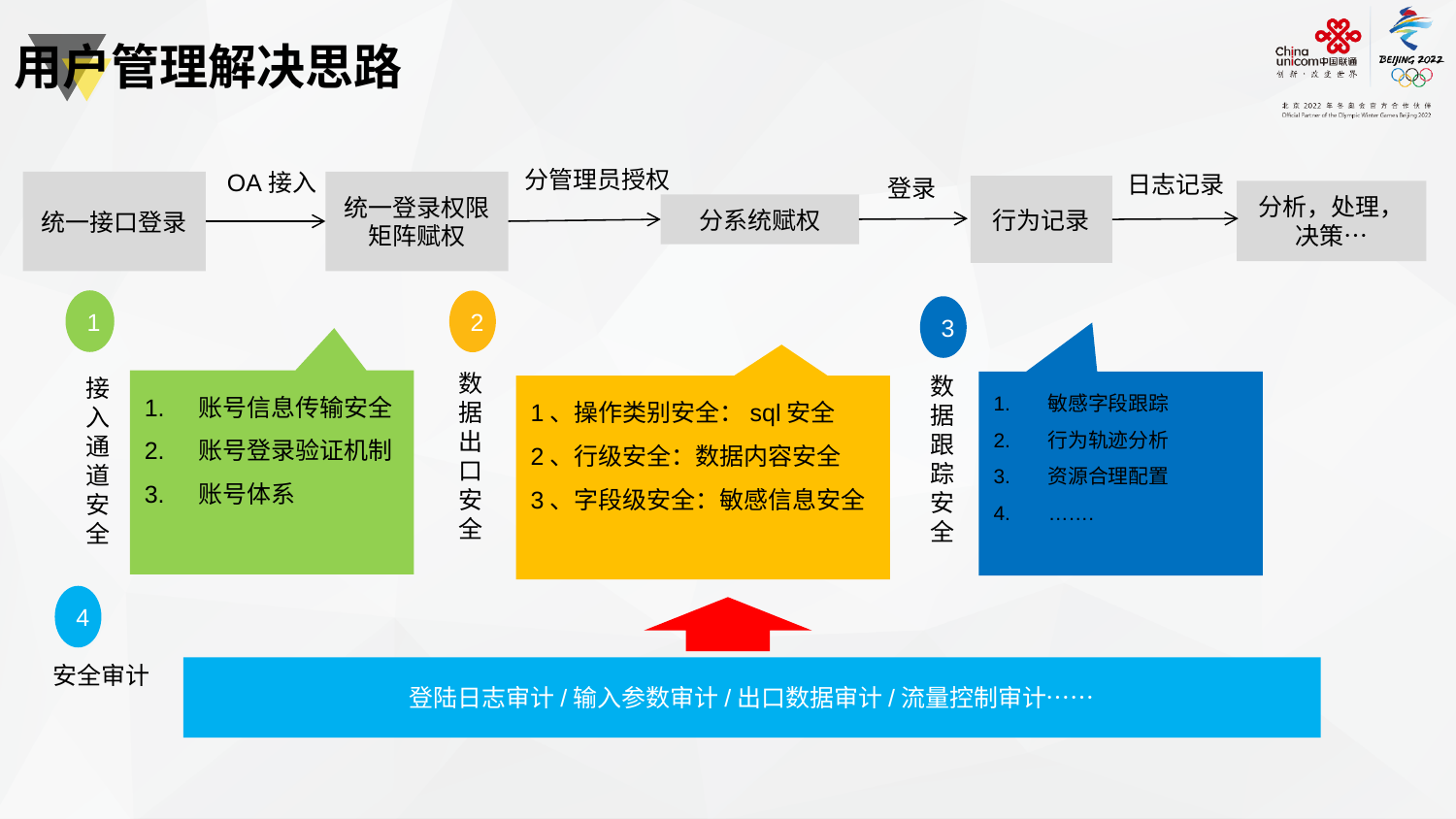

用户管理解决思路

分管理员授权
OA接入
登录
统一登录权限矩阵赋权
统一接口登录
行为记录
分析，处理，决策…
分系统赋权
1
2

3
接入通道安全
账号信息传输安全
账号登录验证机制
账号体系
敏感字段跟踪
行为轨迹分析
资源合理配置
…….
1、操作类别安全：sql安全
2、行级安全：数据内容安全
3、字段级安全：敏感信息安全

4

安全审计
登陆日志审计/输入参数审计/出口数据审计/流量控制审计……
日志记录
数据出口安全
数据跟踪安全